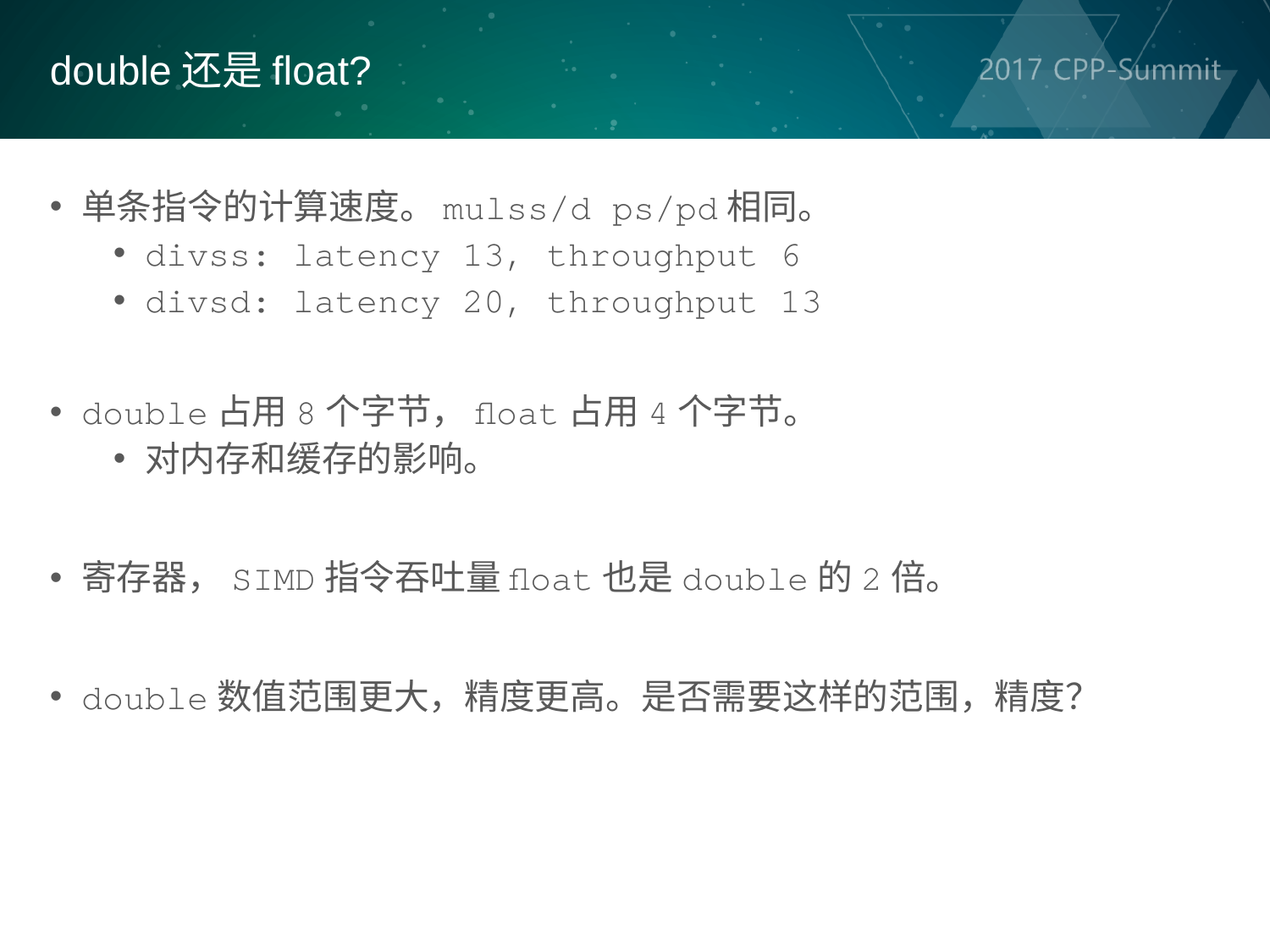

double还是float?
单条指令的计算速度。mulss/d ps/pd相同。
divss: latency 13, throughput 6
divsd: latency 20, throughput 13

double占用8个字节，float占用4个字节。
对内存和缓存的影响。

寄存器，SIMD指令吞吐量float也是double的2倍。

double数值范围更大，精度更高。是否需要这样的范围，精度？